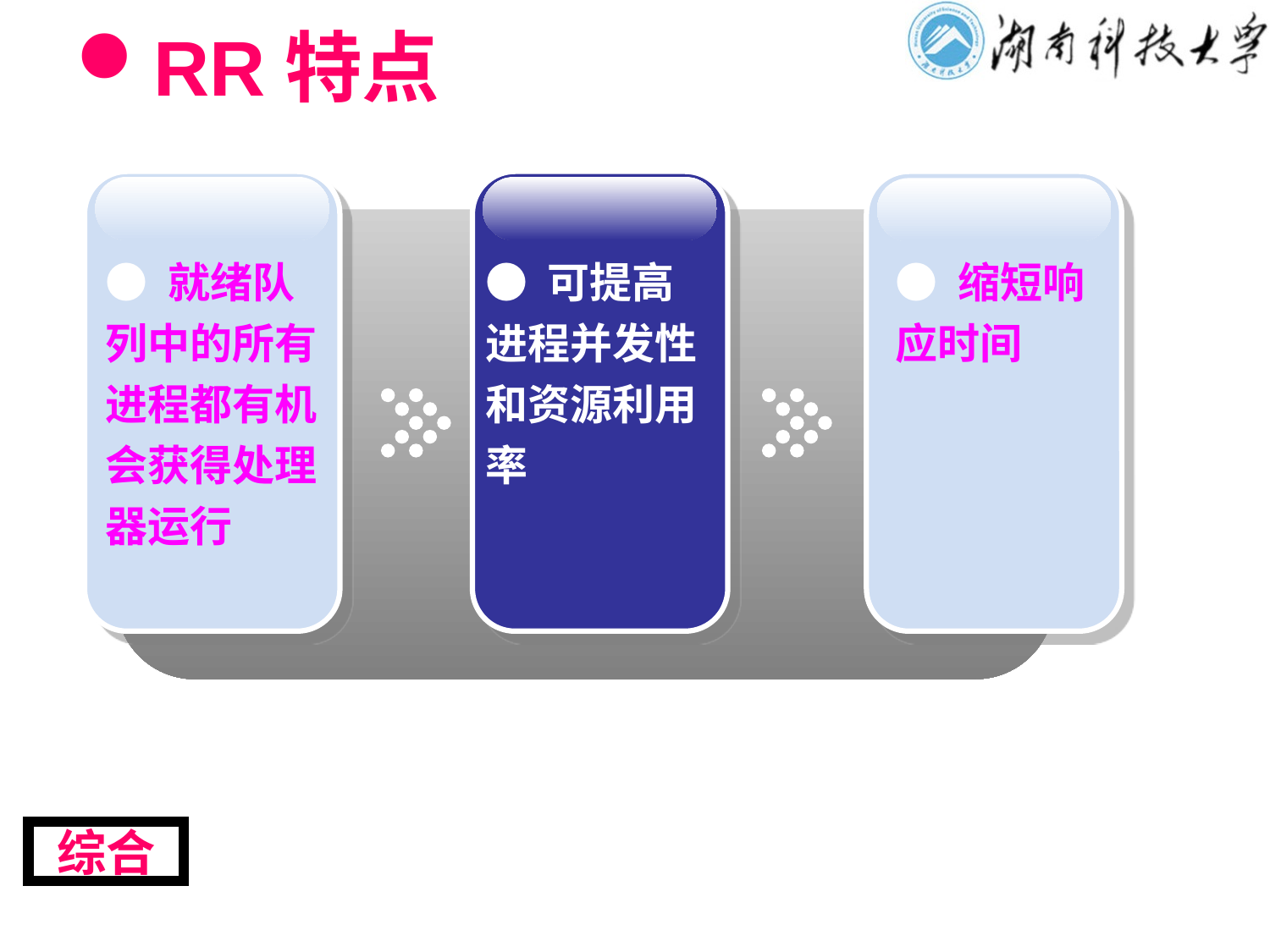

# RR特点

● 就绪队列中的所有进程都有机会获得处理器运行
● 可提高进程并发性和资源利用率
● 缩短响应时间

综合